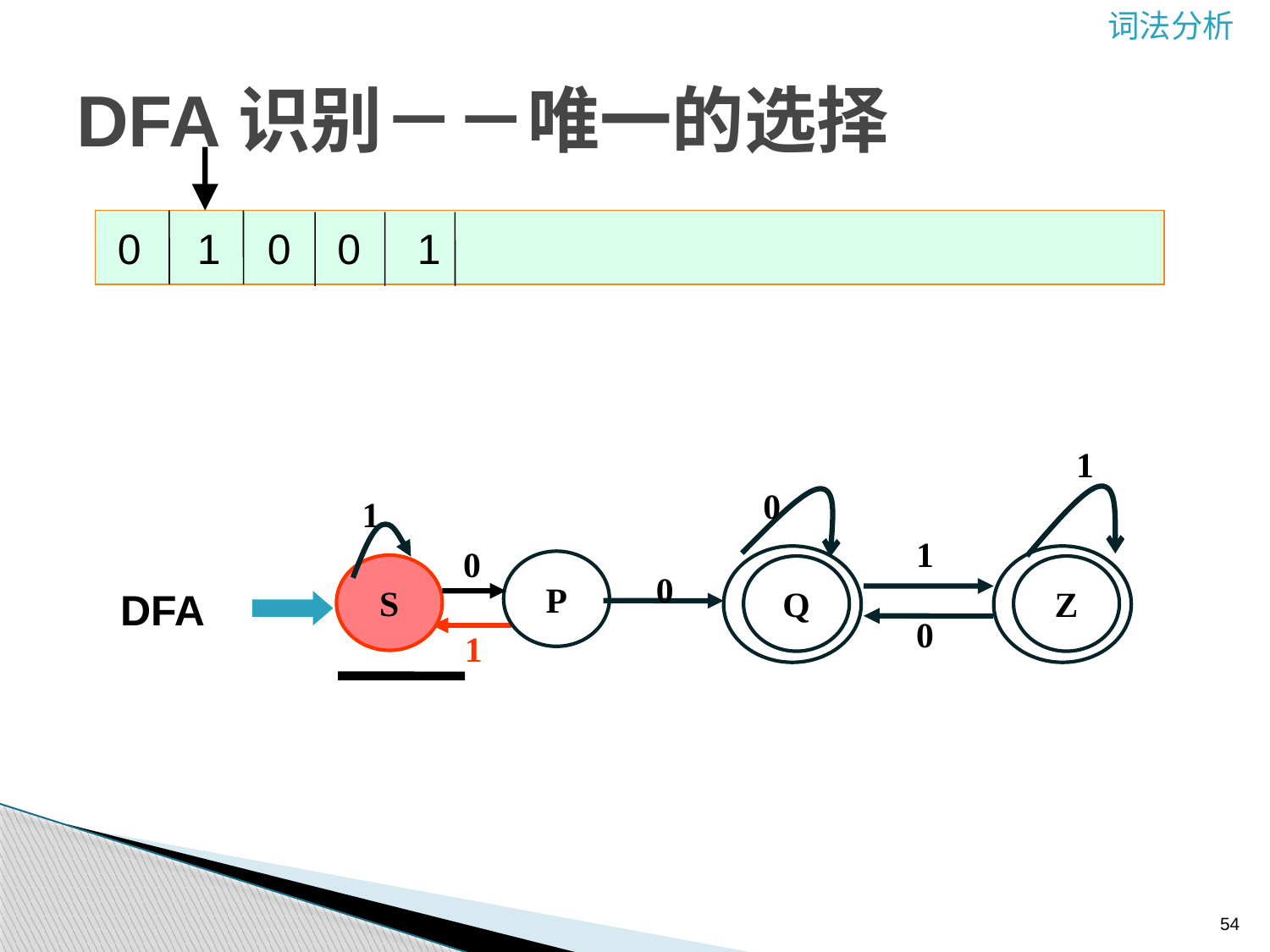

# DFA识别－－唯一的选择

0
1
0
0
1
1

0

1

1
0

P
S
0,1
Q
Z
0

0

1
DFA

54